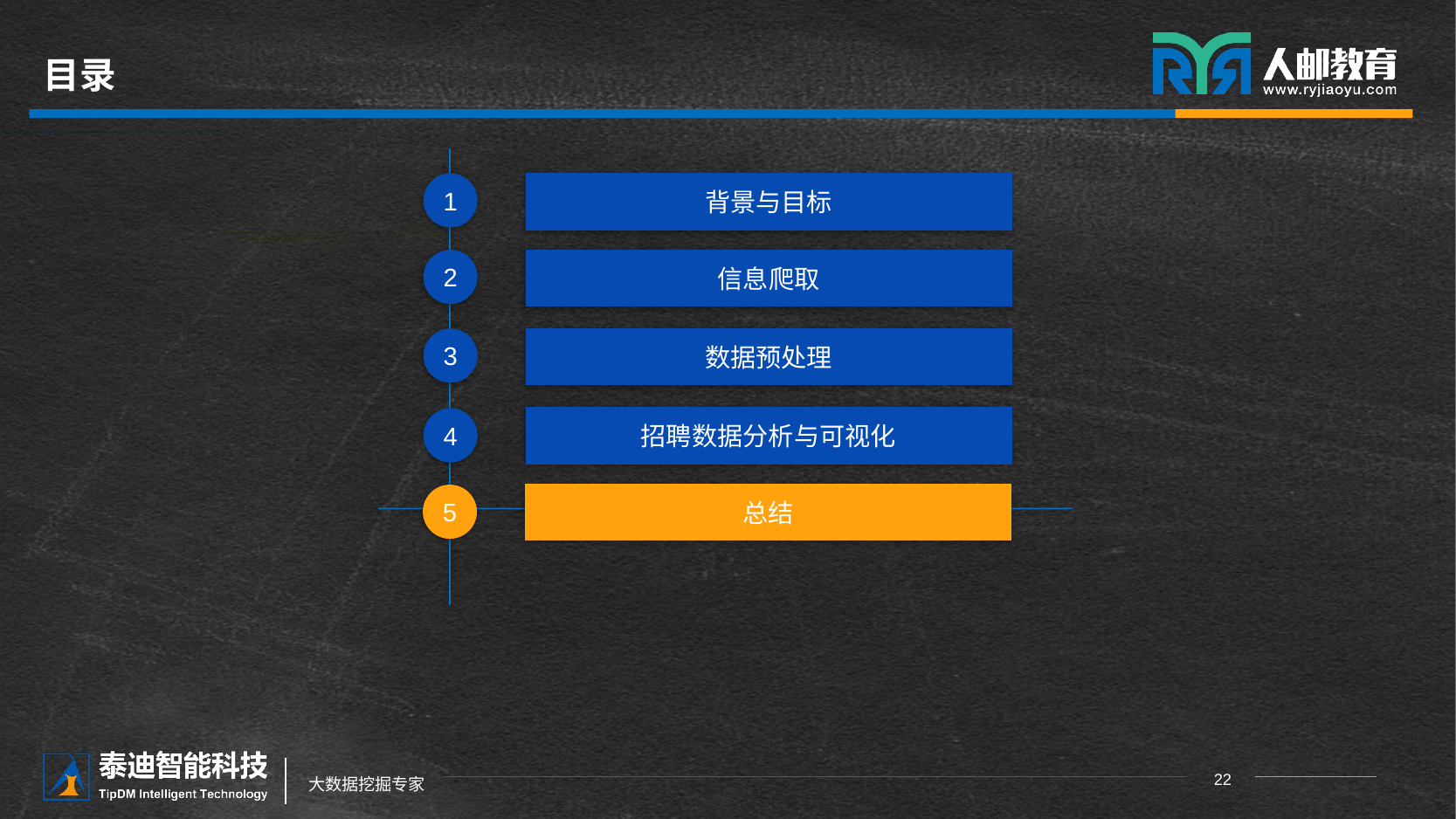

# 目录
1
背景与目标
2
信息爬取
3
数据预处理
招聘数据分析与可视化
4
总结
5